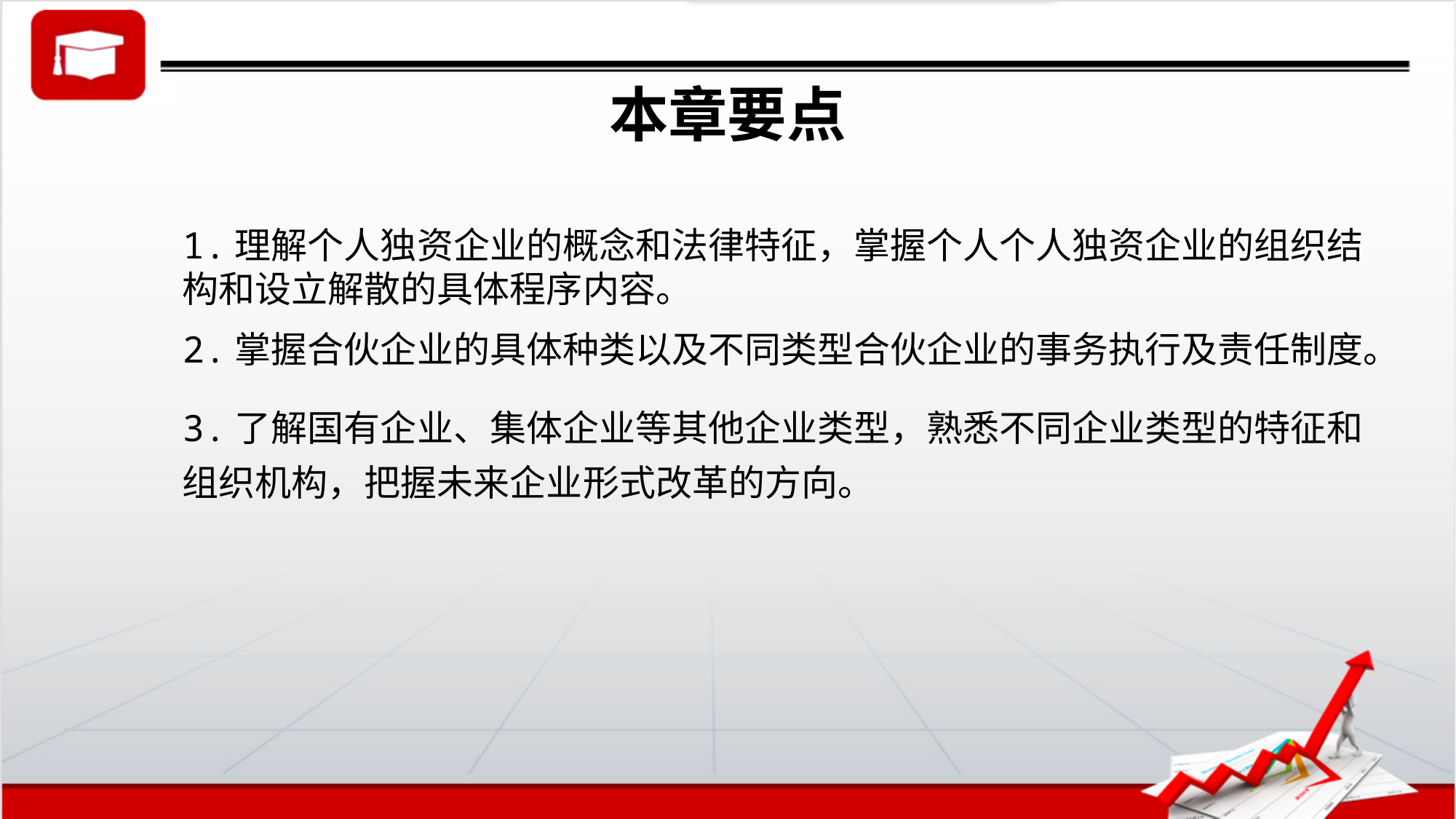

# 本章要点
1.理解个人独资企业的概念和法律特征，掌握个人个人独资企业的组织结构和设立解散的具体程序内容。
2.掌握合伙企业的具体种类以及不同类型合伙企业的事务执行及责任制度。
3.了解国有企业、集体企业等其他企业类型，熟悉不同企业类型的特征和组织机构，把握未来企业形式改革的方向。